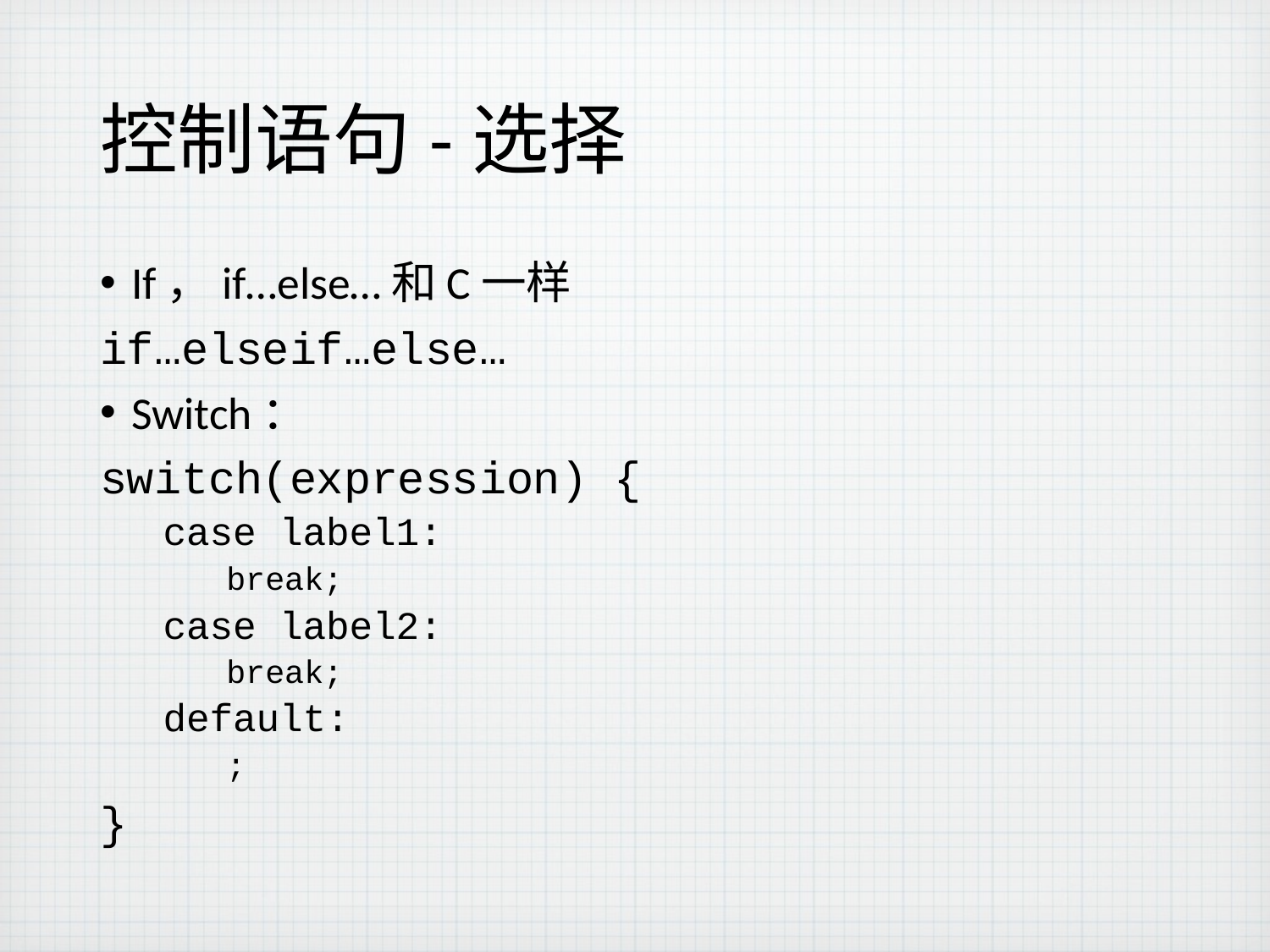

# 控制语句-选择
If，if…else…和C一样
if…elseif…else…
Switch：
switch(expression) {
case label1:
break;
case label2:
break;
default:
;
}